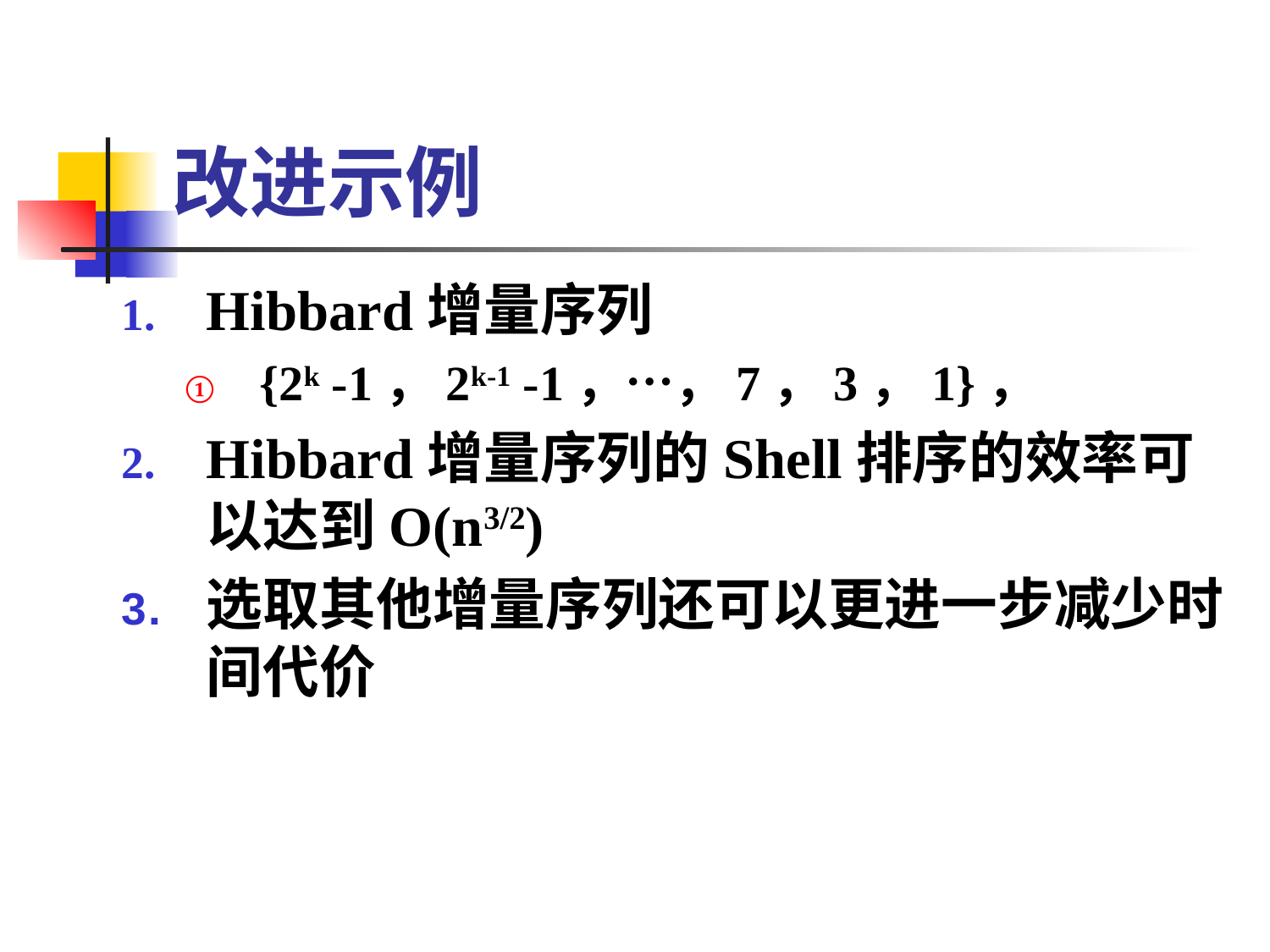

改进示例
Hibbard增量序列
{2k -1，2k-1 -1，…，7，3，1}，
Hibbard增量序列的Shell排序的效率可以达到O(n3/2)
选取其他增量序列还可以更进一步减少时间代价
25